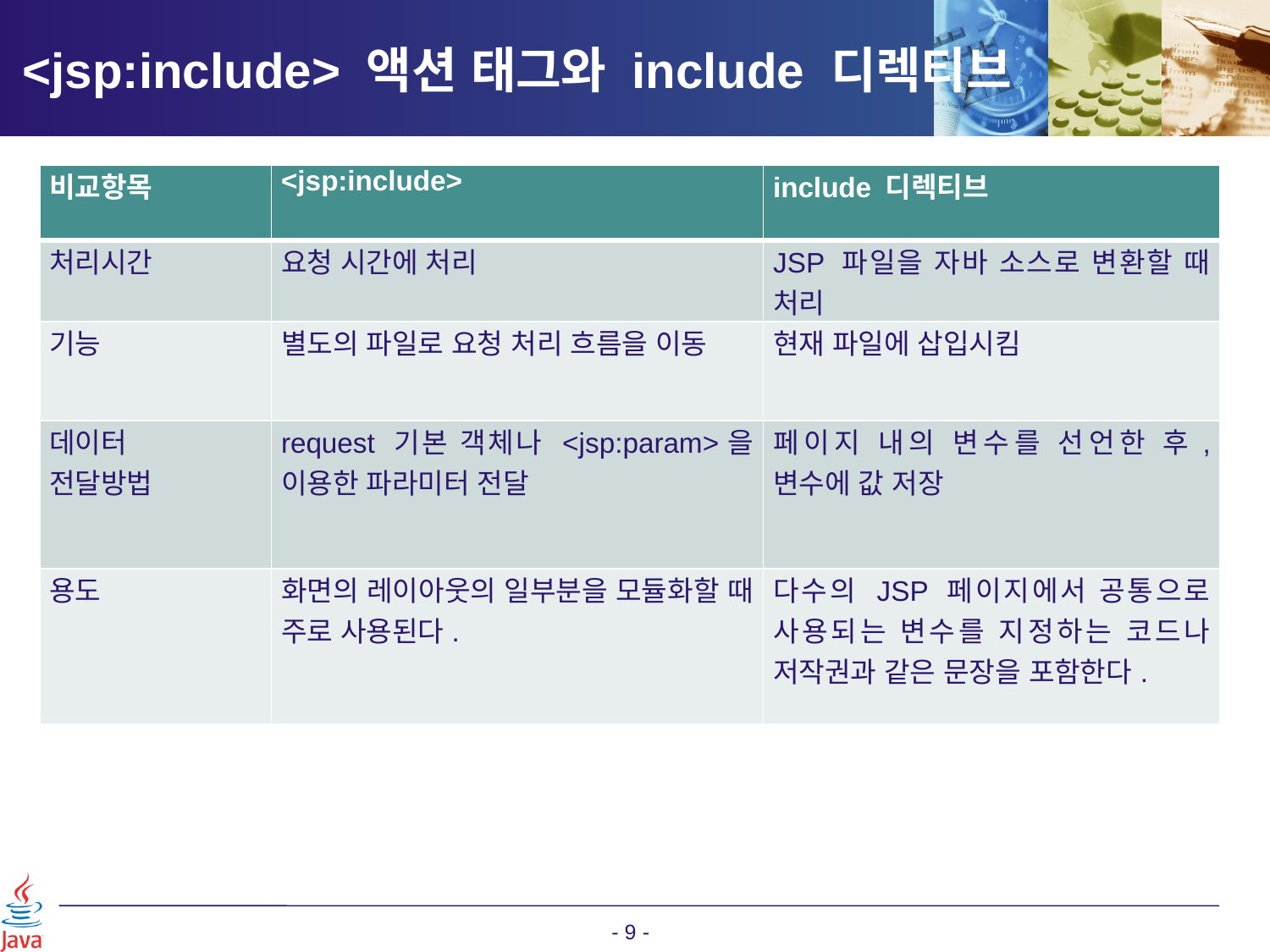

# <jsp:include> 액션 태그와 include 디렉티브
| 비교항목 | <jsp:include> | include 디렉티브 |
| --- | --- | --- |
| 처리시간 | 요청 시간에 처리 | JSP 파일을 자바 소스로 변환할 때 처리 |
| 기능 | 별도의 파일로 요청 처리 흐름을 이동 | 현재 파일에 삽입시킴 |
| 데이터 전달방법 | request 기본 객체나 <jsp:param>을 이용한 파라미터 전달 | 페이지 내의 변수를 선언한 후, 변수에 값 저장 |
| 용도 | 화면의 레이아웃의 일부분을 모듈화할 때 주로 사용된다. | 다수의 JSP 페이지에서 공통으로 사용되는 변수를 지정하는 코드나 저작권과 같은 문장을 포함한다. |